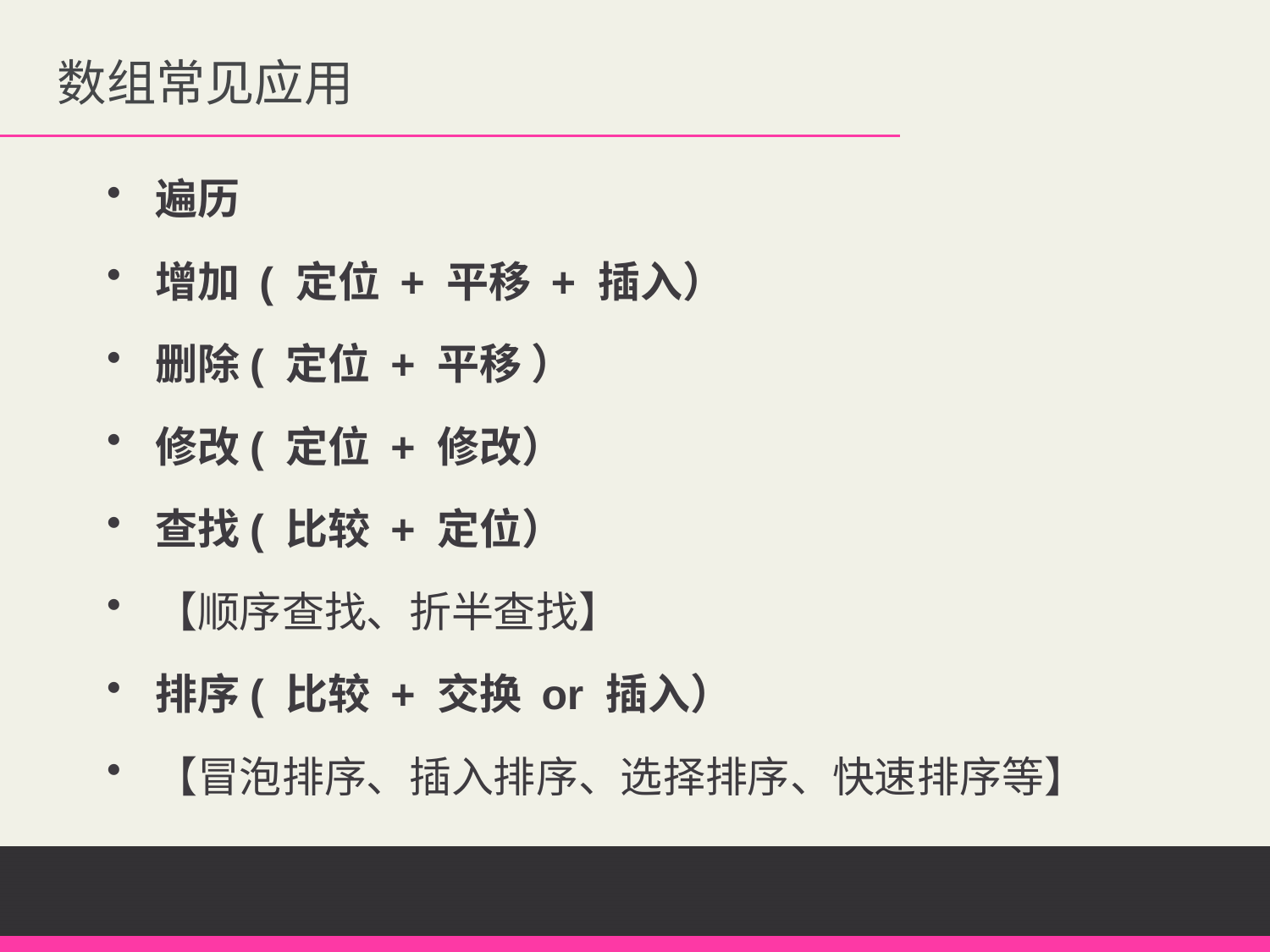

数组常见应用
遍历
增加 ( 定位 + 平移 + 插入）
删除( 定位 + 平移 ）
修改( 定位 + 修改）
查找( 比较 + 定位）
【顺序查找、折半查找】
排序( 比较 + 交换 or 插入）
【冒泡排序、插入排序、选择排序、快速排序等】